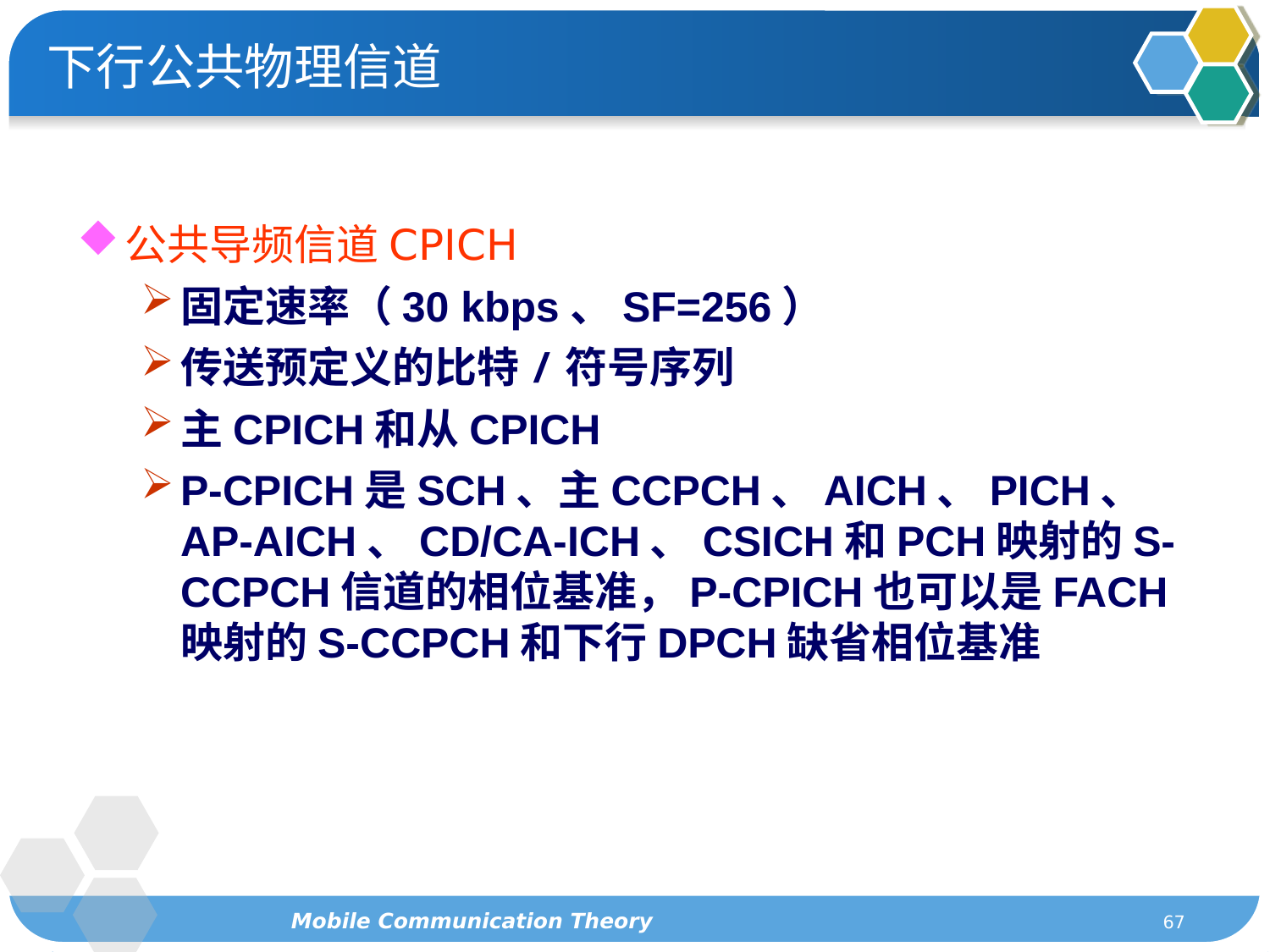

下行公共物理信道
公共导频信道CPICH
固定速率（30 kbps、SF=256）
传送预定义的比特/符号序列
主CPICH和从CPICH
P-CPICH是SCH、主CCPCH、AICH、PICH、 AP-AICH、CD/CA-ICH、CSICH和PCH映射的S-CCPCH信道的相位基准，P-CPICH也可以是FACH映射的S-CCPCH和下行DPCH缺省相位基准
Mobile Communication Theory